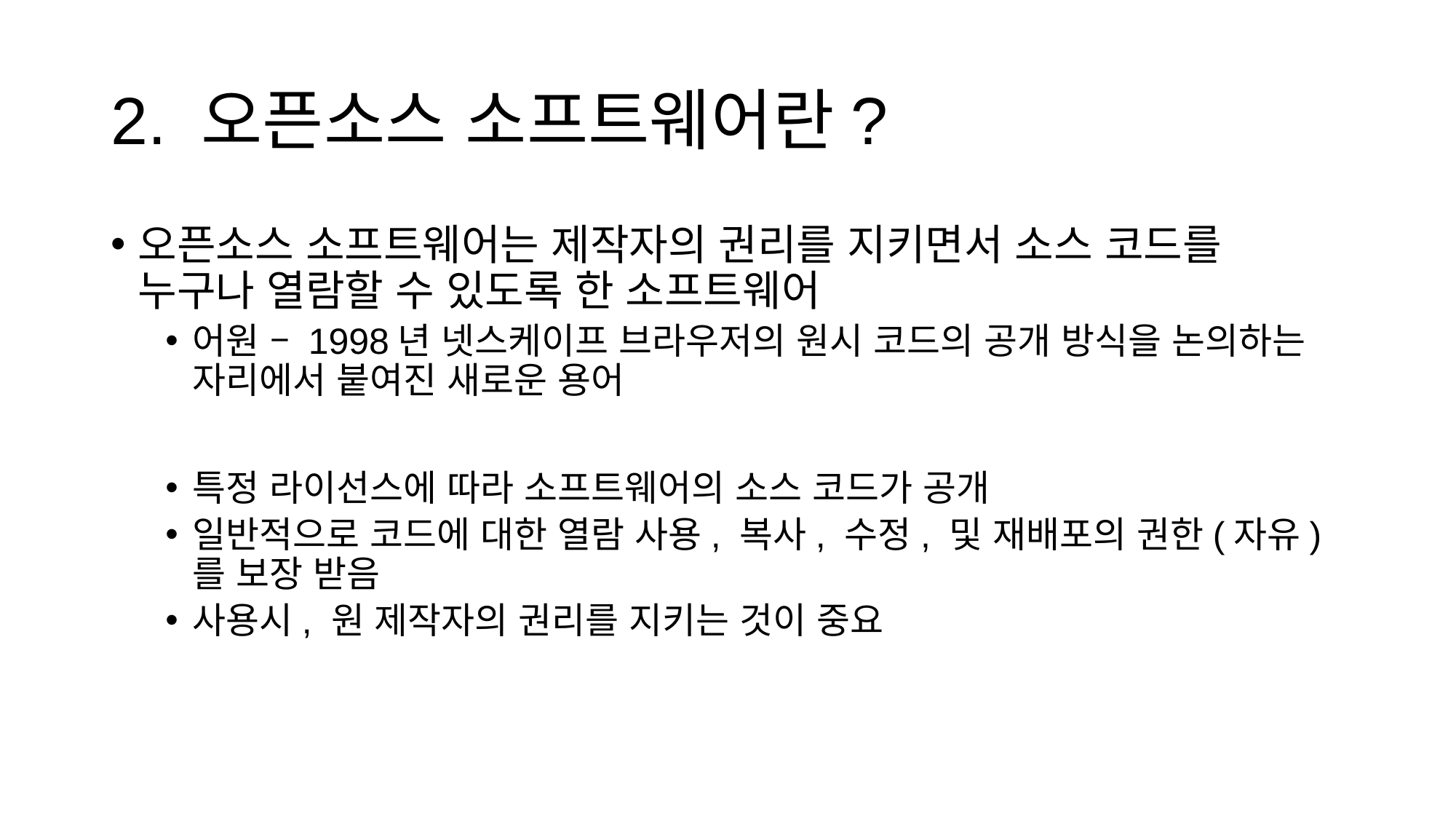

# 2. 오픈소스 소프트웨어란?
오픈소스 소프트웨어는 제작자의 권리를 지키면서 소스 코드를 누구나 열람할 수 있도록 한 소프트웨어
어원 – 1998년 넷스케이프 브라우저의 원시 코드의 공개 방식을 논의하는 자리에서 붙여진 새로운 용어

특정 라이선스에 따라 소프트웨어의 소스 코드가 공개
일반적으로 코드에 대한 열람 사용, 복사, 수정, 및 재배포의 권한(자유)를 보장 받음
사용시, 원 제작자의 권리를 지키는 것이 중요